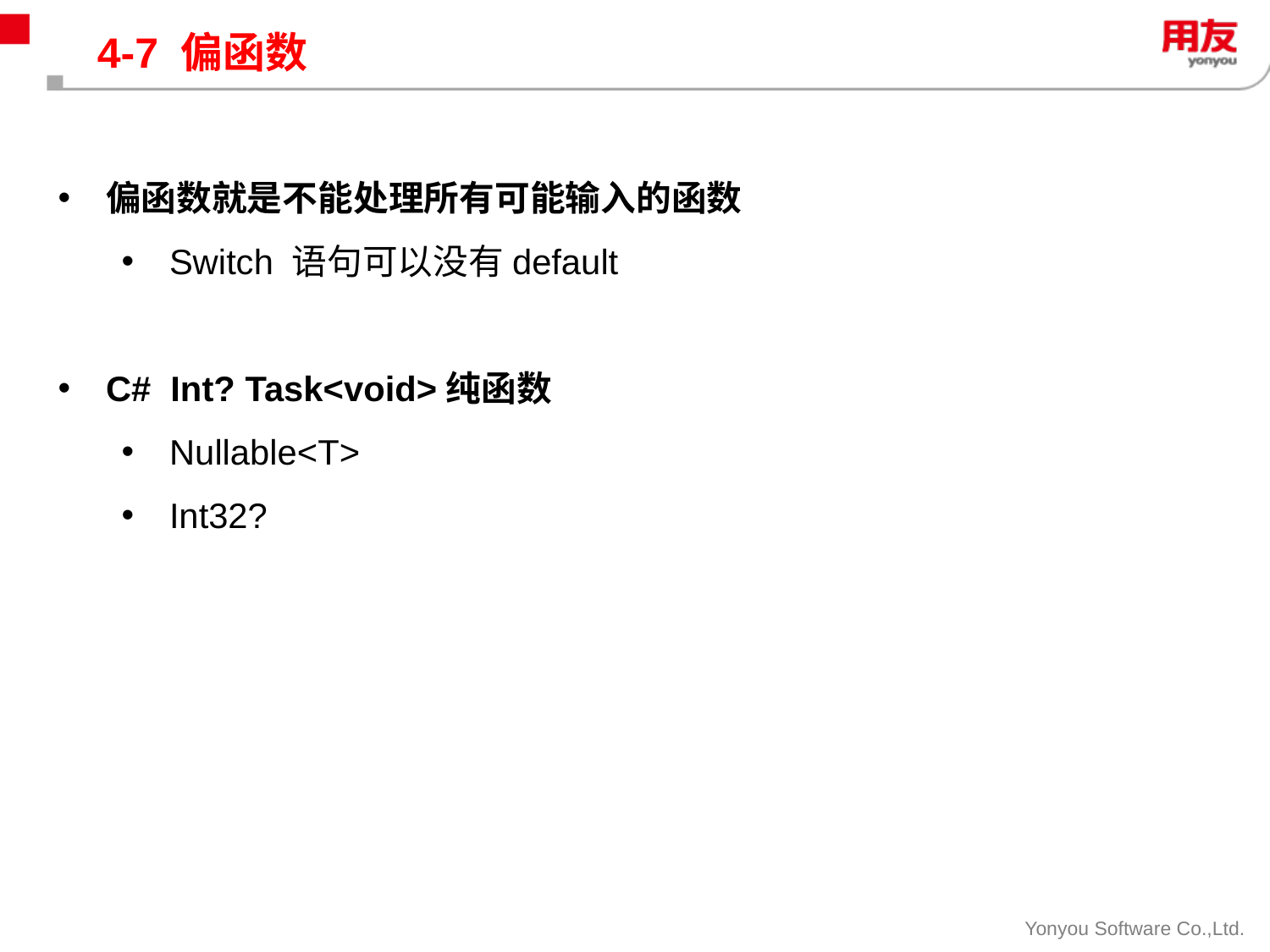

# 4-7 偏函数
偏函数就是不能处理所有可能输入的函数
Switch 语句可以没有default

C#  Int? Task<void>纯函数
Nullable<T>
Int32?